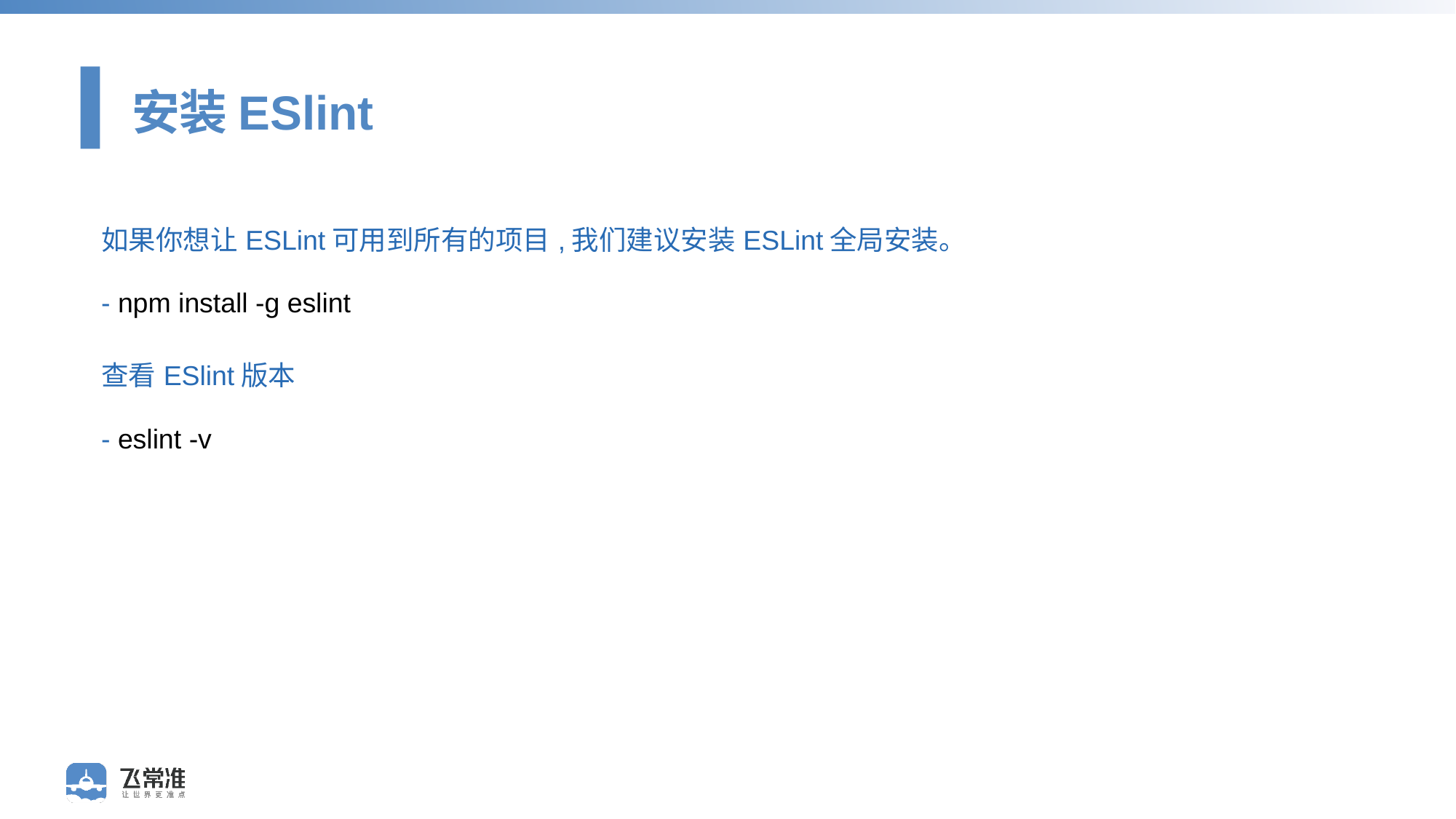

安装ESlint
如果你想让ESLint可用到所有的项目,我们建议安装ESLint全局安装。
- npm install -g eslint
查看ESlint版本
- eslint -v
3